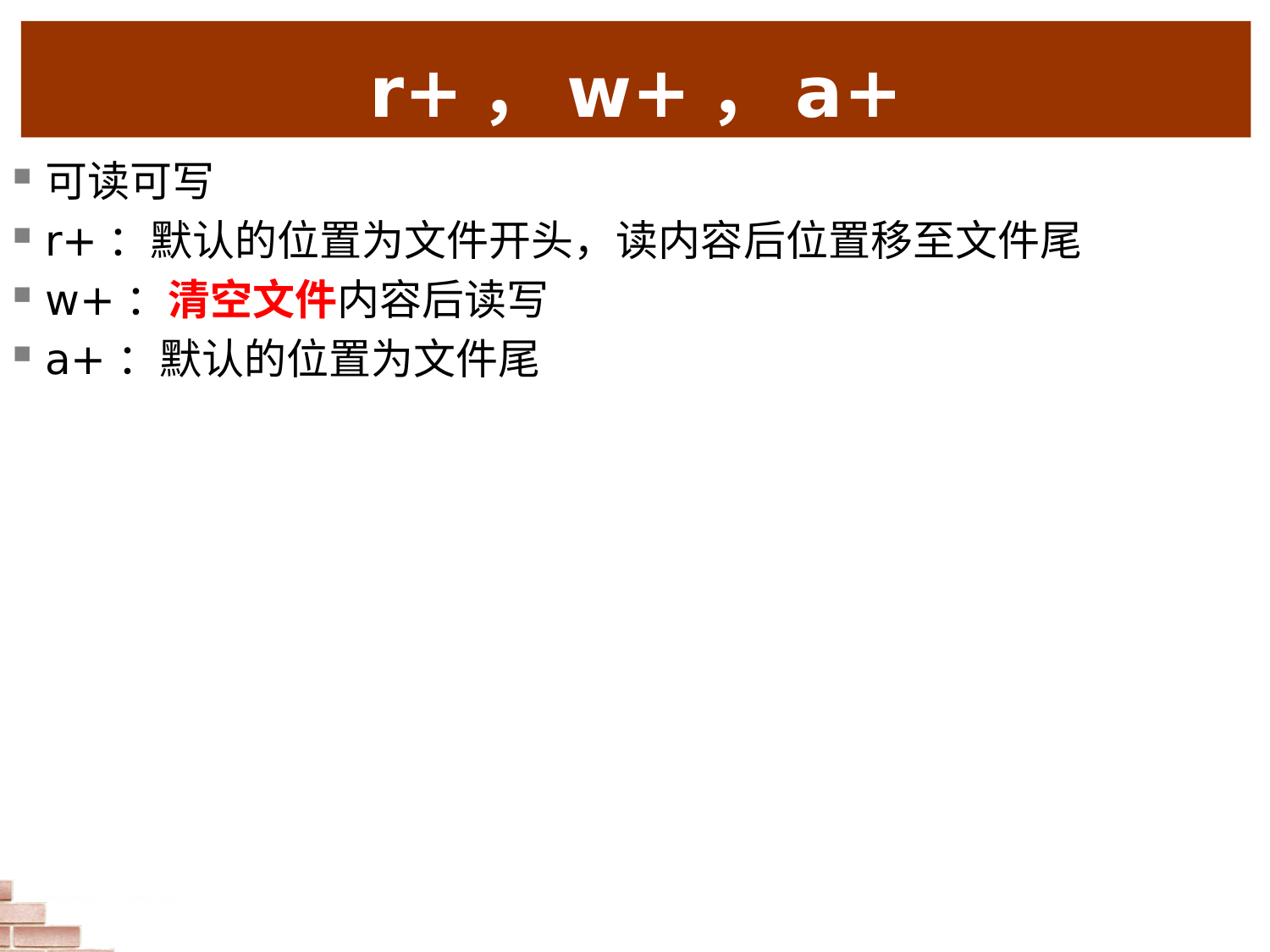

# r+，w+，a+
可读可写
r+：默认的位置为文件开头，读内容后位置移至文件尾
w+：清空文件内容后读写
a+：默认的位置为文件尾